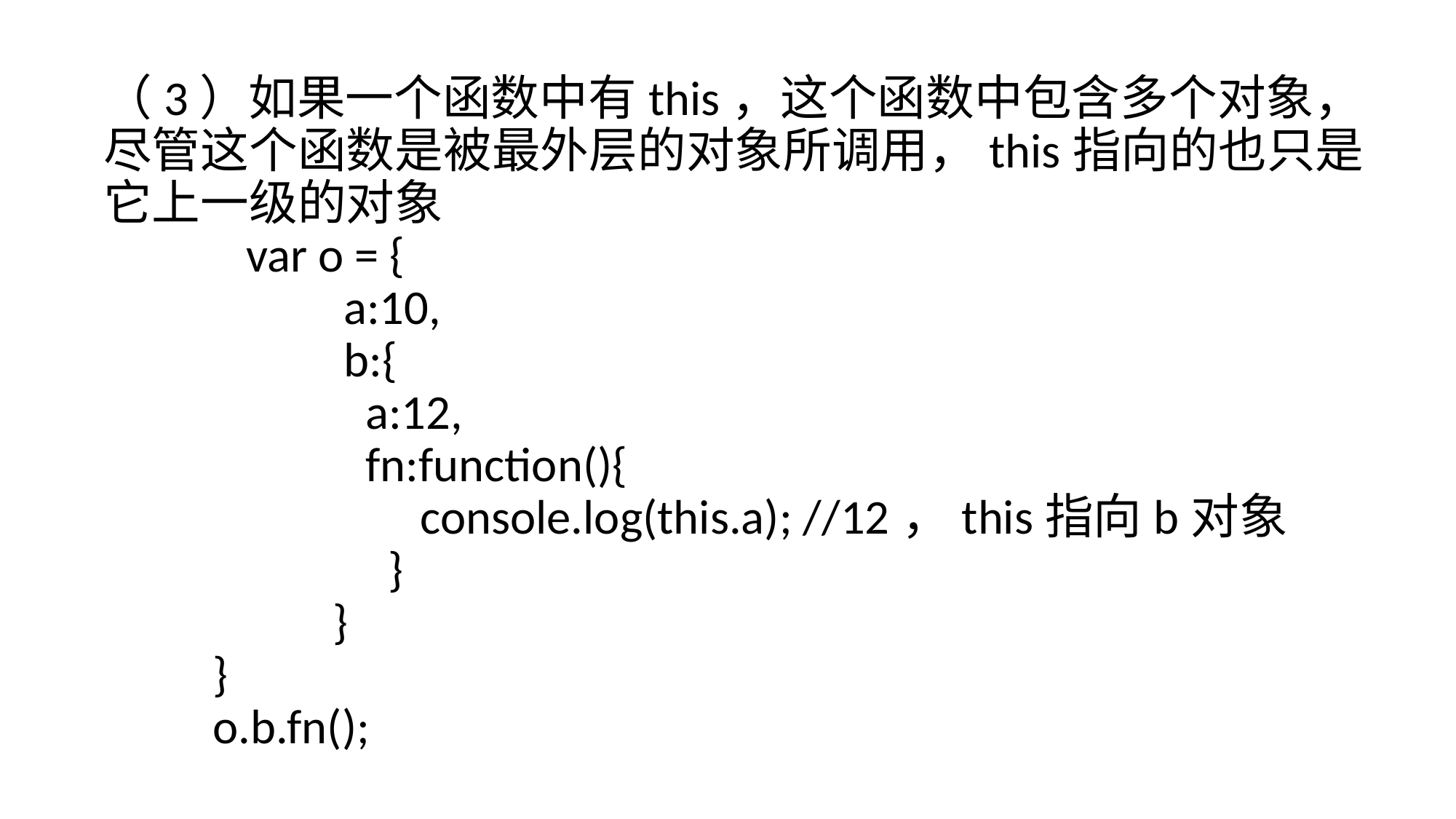

# （3）如果一个函数中有this，这个函数中包含多个对象，尽管这个函数是被最外层的对象所调用，this指向的也只是它上一级的对象 var o = { a:10, b:{ a:12, fn:function(){ console.log(this.a); //12，this指向b对象 } } } o.b.fn();